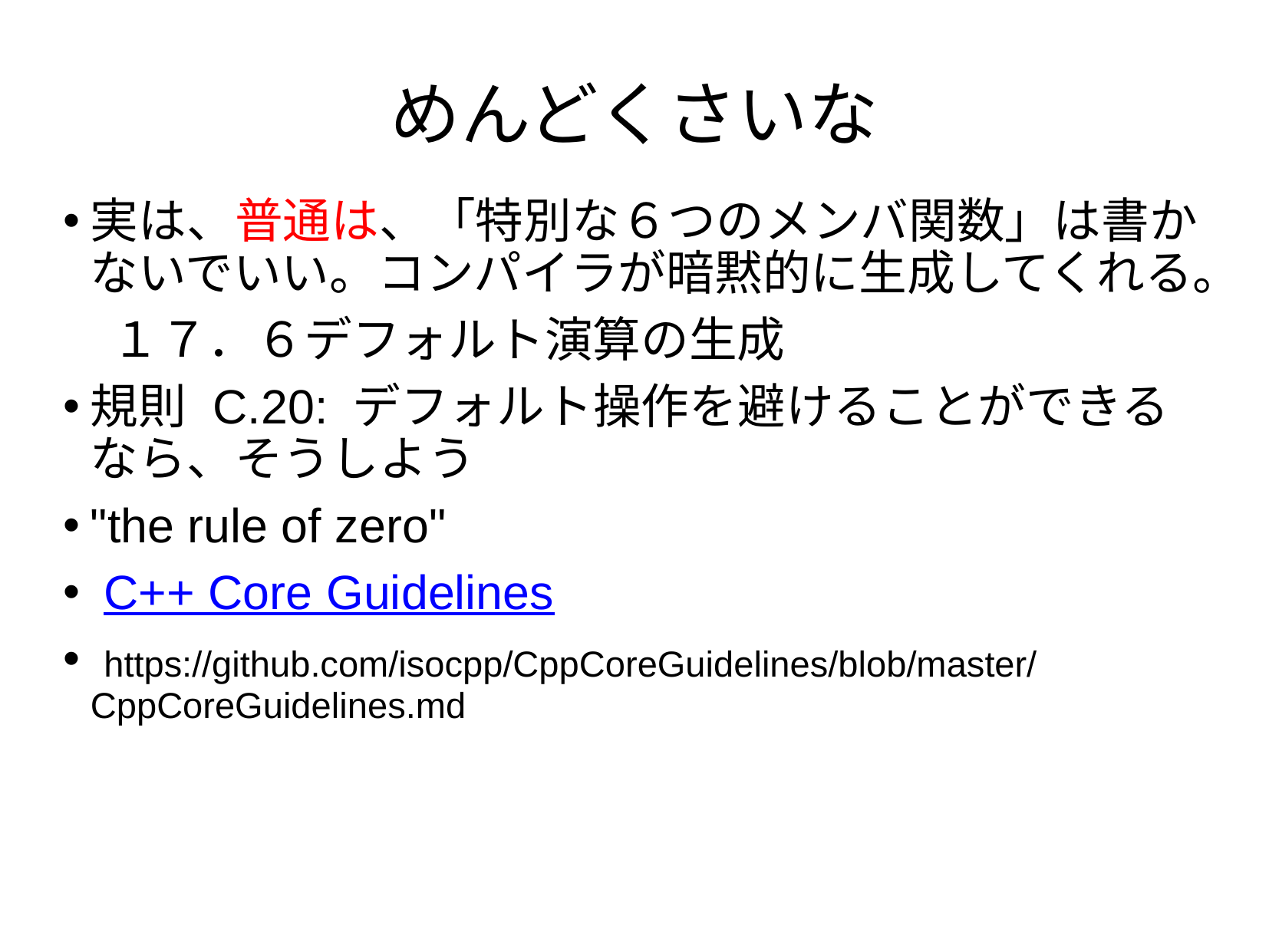

# めんどくさいな
実は、普通は、「特別な６つのメンバ関数」は書かないでいい。コンパイラが暗黙的に生成してくれる。
　１７．６デフォルト演算の生成
規則 C.20: デフォルト操作を避けることができるなら、そうしよう
"the rule of zero"
 C++ Core Guidelines
 https://github.com/isocpp/CppCoreGuidelines/blob/master/CppCoreGuidelines.md